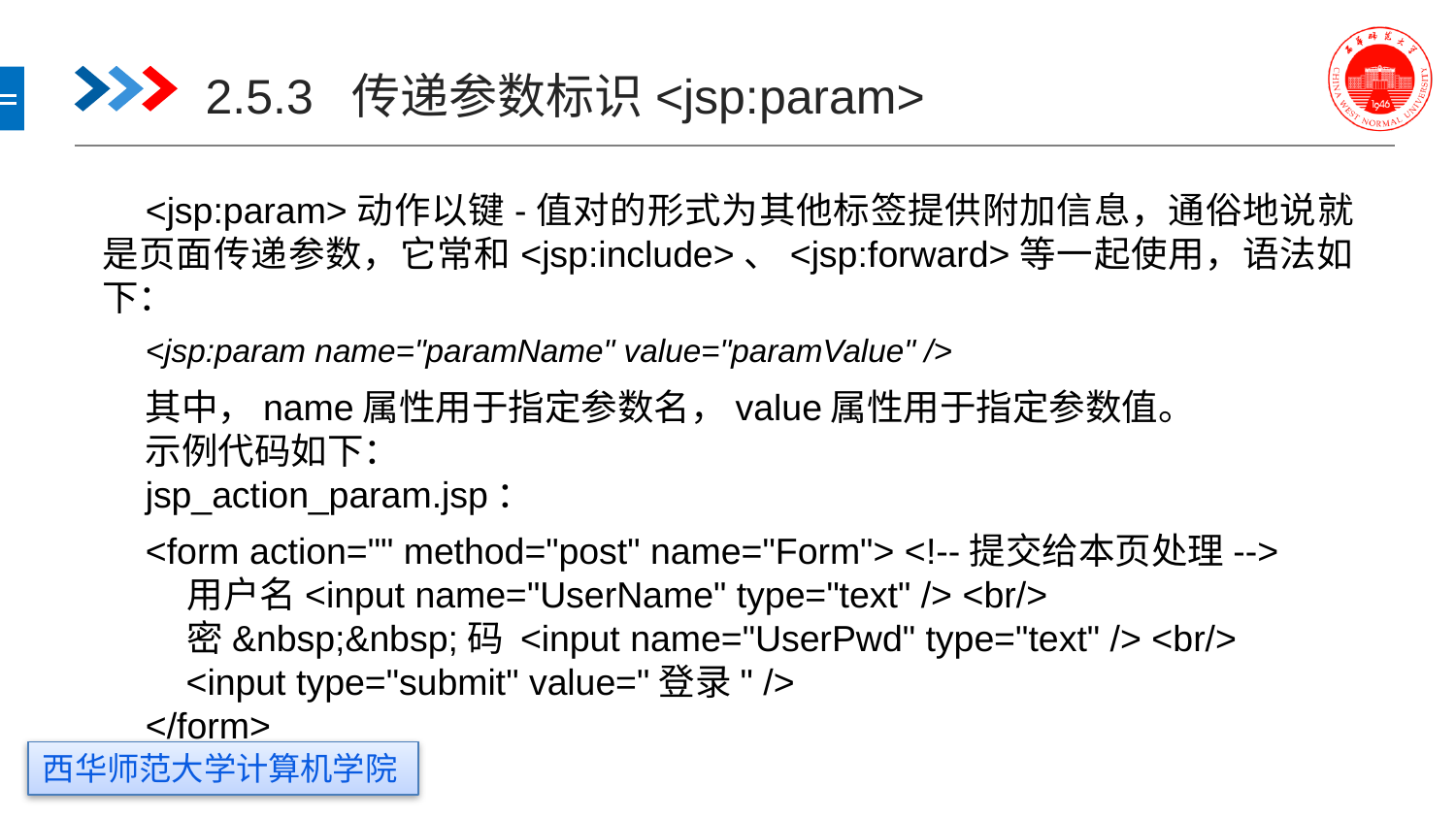

# 2.5.3  传递参数标识<jsp:param>
<jsp:param>动作以键-值对的形式为其他标签提供附加信息，通俗地说就是页面传递参数，它常和<jsp:include>、<jsp:forward>等一起使用，语法如下：
<jsp:param name="paramName" value="paramValue" />
其中，name属性用于指定参数名，value属性用于指定参数值。
示例代码如下：
jsp_action_param.jsp：
<form action="" method="post" name="Form"> <!--提交给本页处理-->
    用户名<input name="UserName" type="text" /> <br/>
    密&nbsp;&nbsp;码 <input name="UserPwd" type="text" /> <br/>
    <input type="submit" value="登录" />
</form>